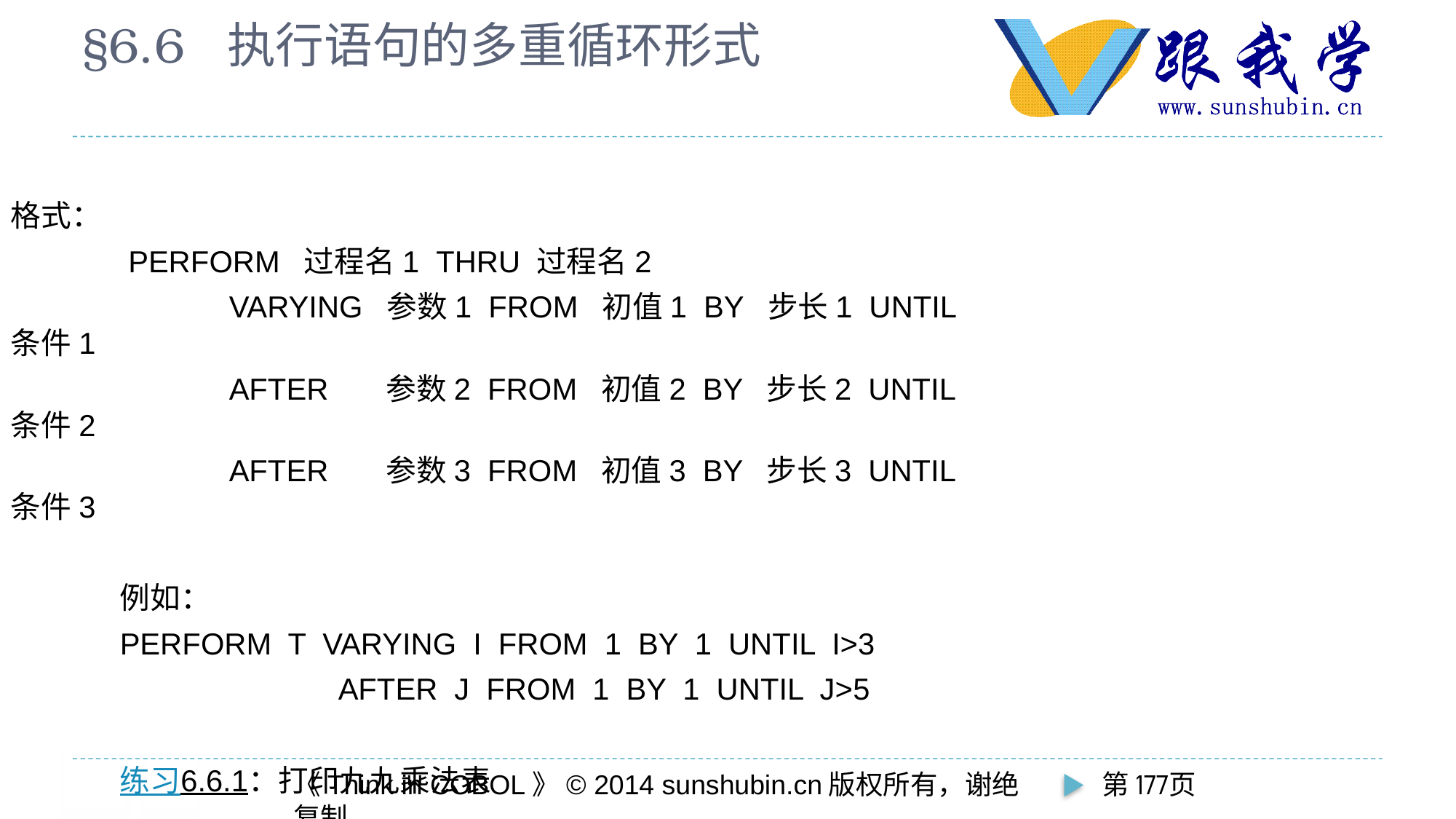

# §6.6  执行语句的多重循环形式
格式：
	 PERFORM  过程名1  THRU 过程名2
		VARYING  参数1  FROM  初值1  BY  步长1  UNTIL  条件1
		AFTER      参数2  FROM  初值2  BY  步长2  UNTIL  条件2
		AFTER      参数3  FROM  初值3  BY  步长3  UNTIL  条件3

	例如：
	PERFORM  T  VARYING  I  FROM  1  BY  1  UNTIL  I>3
			AFTER  J  FROM  1  BY  1  UNTIL  J>5

	练习6.6.1：打印九九乘法表